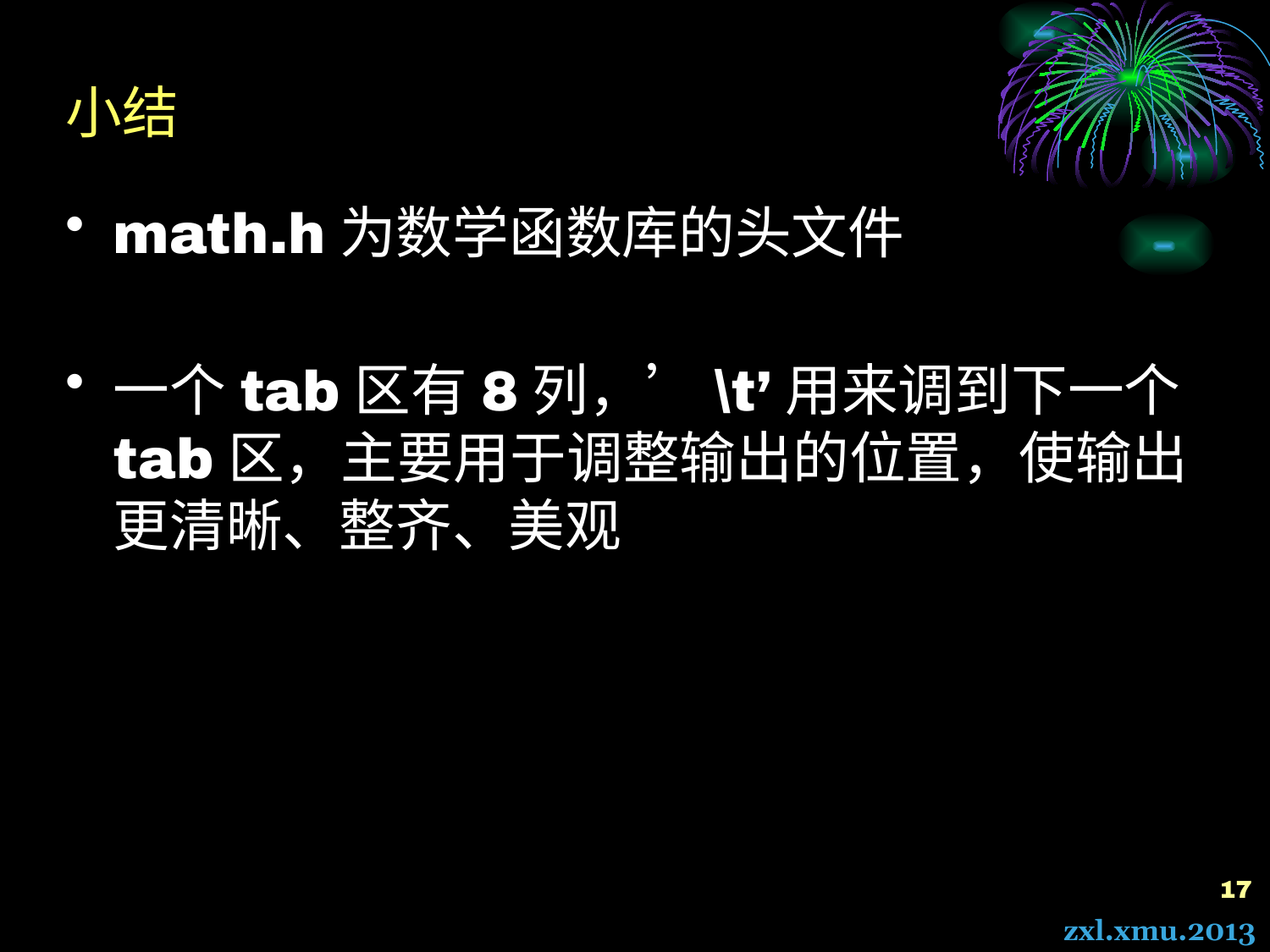

# 小结
math.h为数学函数库的头文件

一个tab区有8列，’\t’用来调到下一个tab区，主要用于调整输出的位置，使输出更清晰、整齐、美观

17